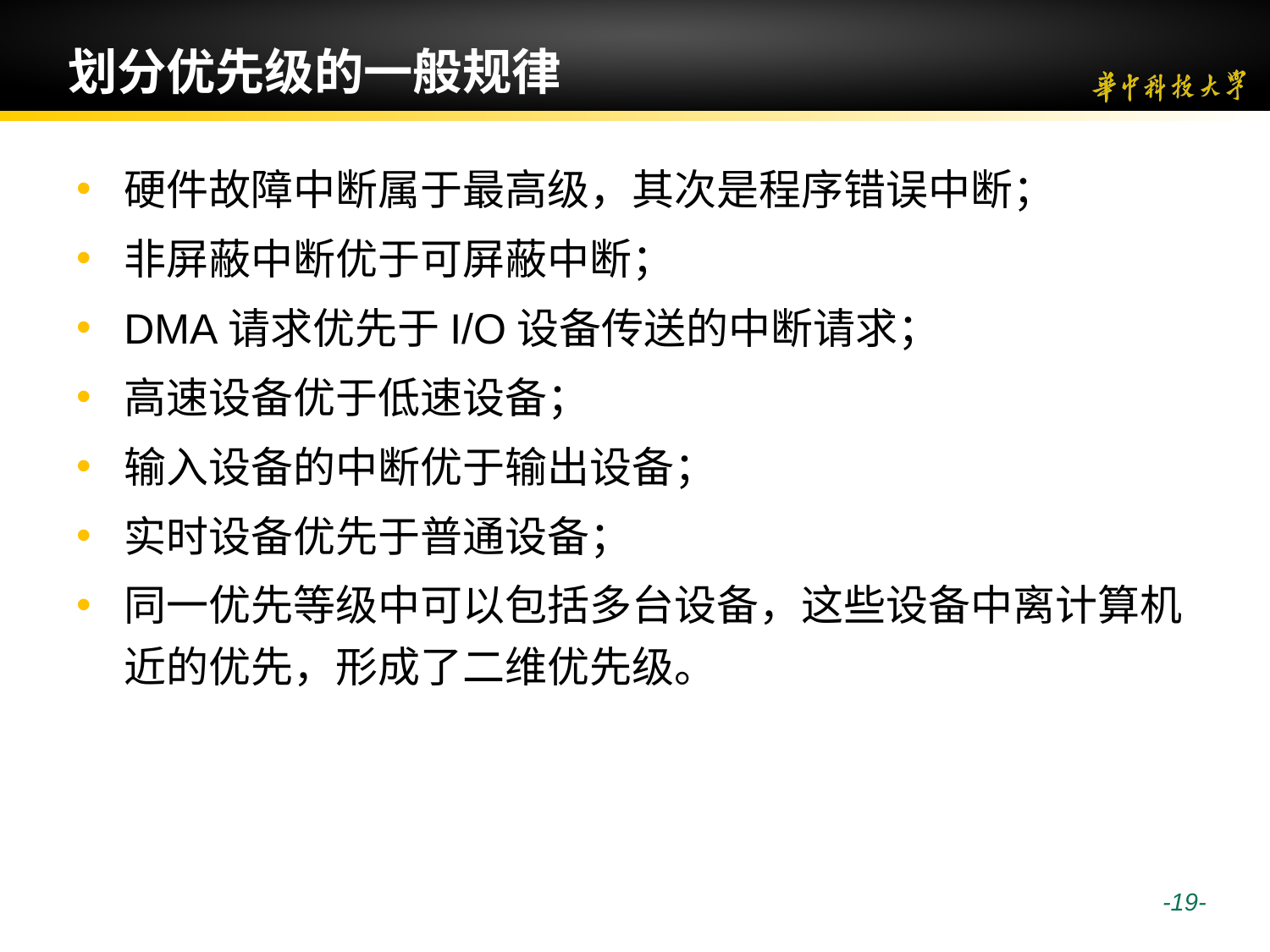

# 划分优先级的一般规律
硬件故障中断属于最高级，其次是程序错误中断；
非屏蔽中断优于可屏蔽中断；
DMA请求优先于I/O设备传送的中断请求；
高速设备优于低速设备；
输入设备的中断优于输出设备；
实时设备优先于普通设备；
同一优先等级中可以包括多台设备，这些设备中离计算机近的优先，形成了二维优先级。
 -19-